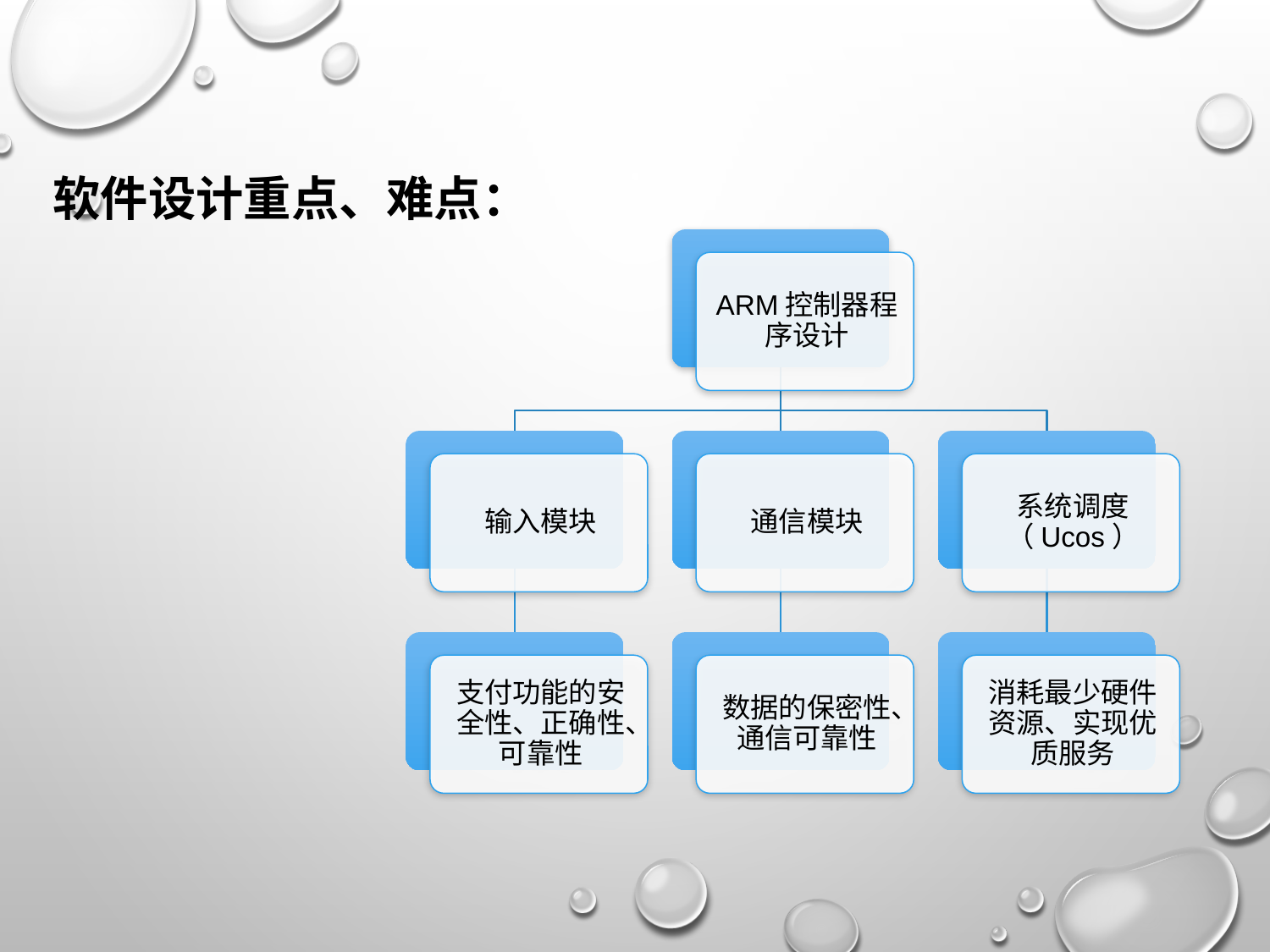

软件设计重点、难点：
ARM控制器程序设计
输入模块
支付功能的安全性、正确性、可靠性
通信模块
数据的保密性、通信可靠性
系统调度（Ucos）
消耗最少硬件资源、实现优质服务